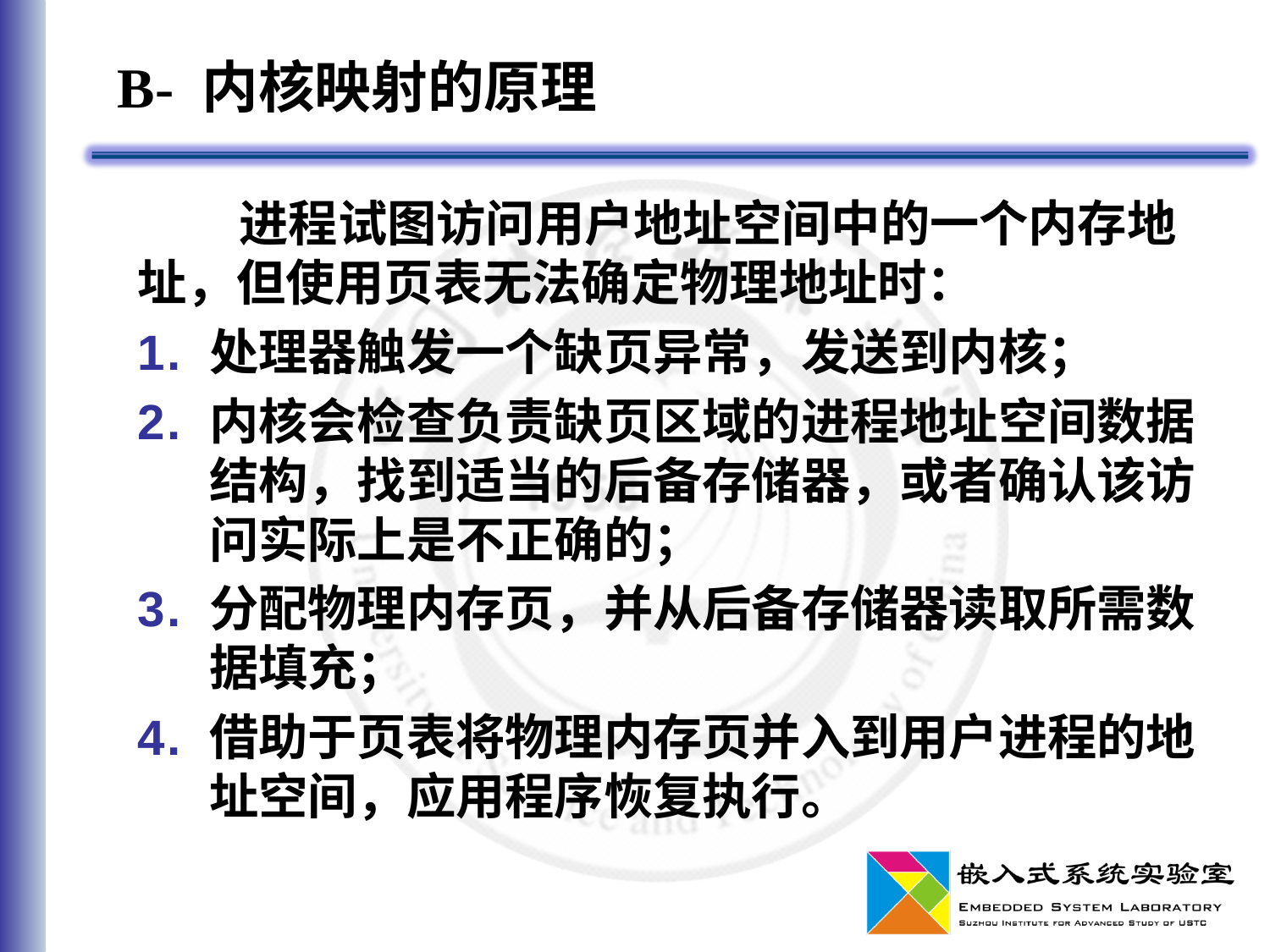

# B- 内核映射的原理
        进程试图访问用户地址空间中的一个内存地址，但使用页表无法确定物理地址时：
处理器触发一个缺页异常，发送到内核；
内核会检查负责缺页区域的进程地址空间数据结构，找到适当的后备存储器，或者确认该访问实际上是不正确的；
分配物理内存页，并从后备存储器读取所需数据填充；
借助于页表将物理内存页并入到用户进程的地址空间，应用程序恢复执行。